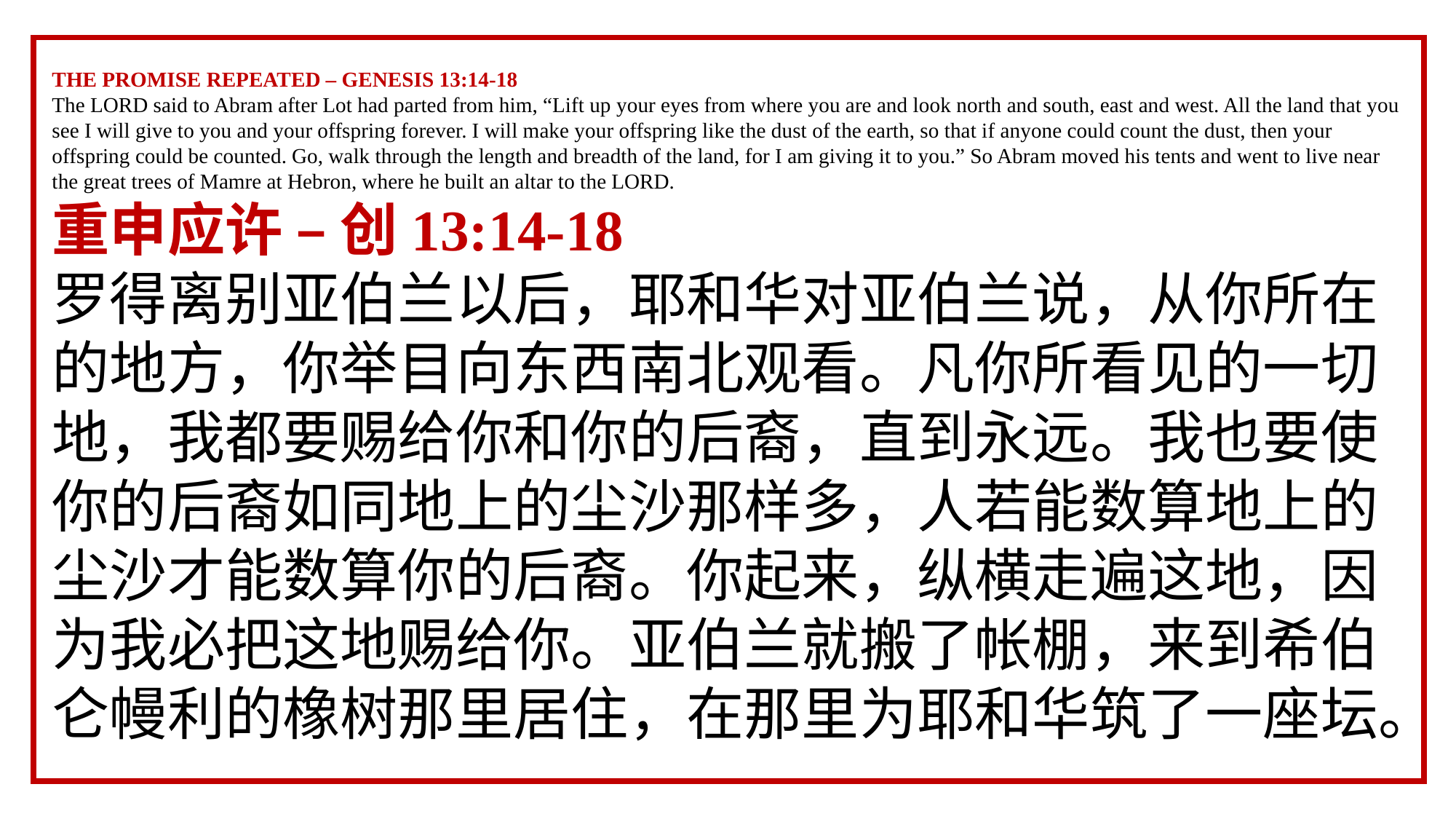

THE PROMISE REPEATED – GENESIS 13:14-18
The LORD said to Abram after Lot had parted from him, “Lift up your eyes from where you are and look north and south, east and west. All the land that you see I will give to you and your offspring forever. I will make your offspring like the dust of the earth, so that if anyone could count the dust, then your offspring could be counted. Go, walk through the length and breadth of the land, for I am giving it to you.” So Abram moved his tents and went to live near the great trees of Mamre at Hebron, where he built an altar to the LORD.
重申应许 – 创13:14-18
罗得离别亚伯兰以后，耶和华对亚伯兰说，从你所在的地方，你举目向东西南北观看。凡你所看见的一切地，我都要赐给你和你的后裔，直到永远。我也要使你的后裔如同地上的尘沙那样多，人若能数算地上的尘沙才能数算你的后裔。你起来，纵横走遍这地，因为我必把这地赐给你。亚伯兰就搬了帐棚，来到希伯仑幔利的橡树那里居住，在那里为耶和华筑了一座坛。